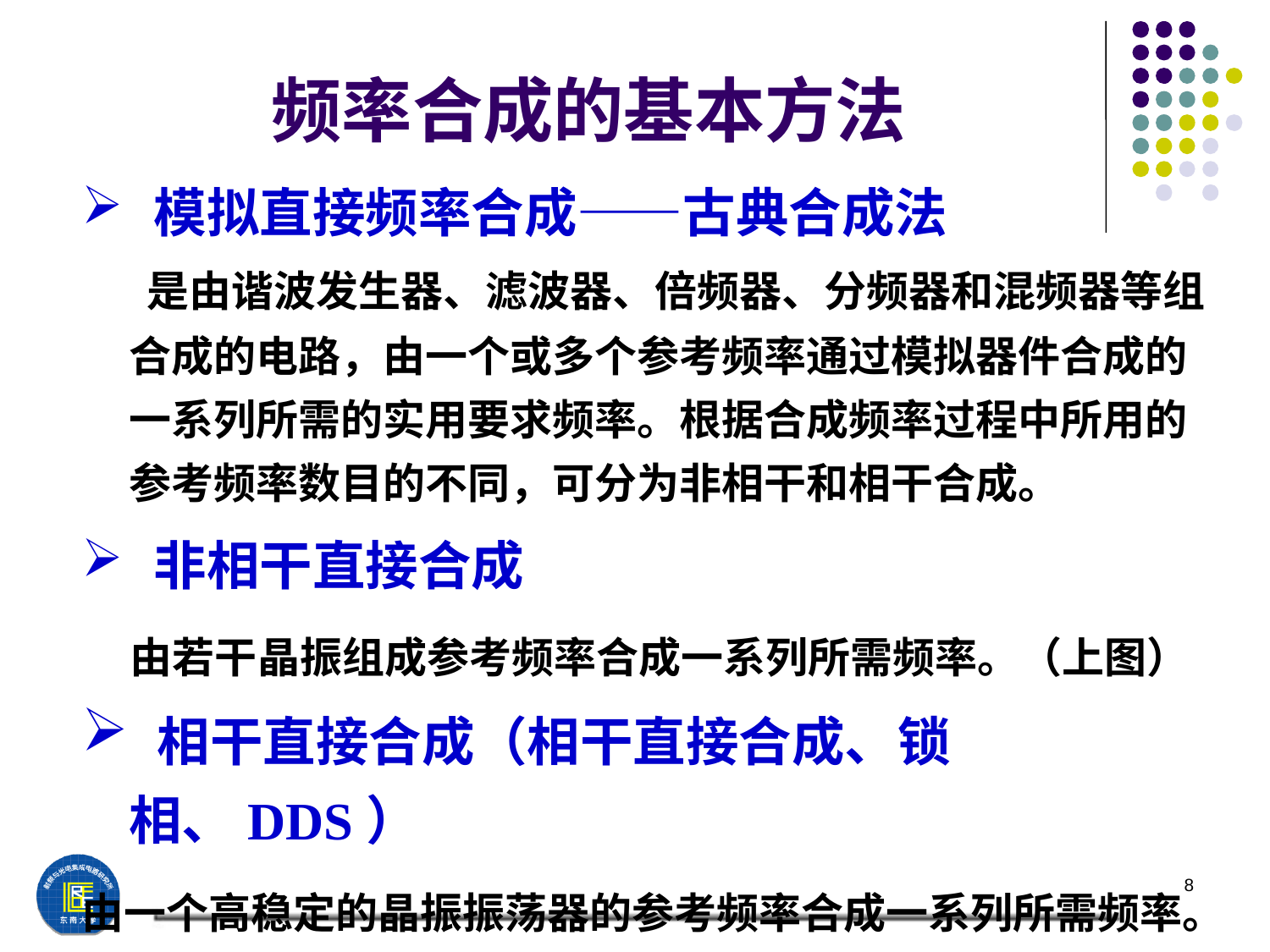

# 频率合成的基本方法
 模拟直接频率合成——古典合成法
　 是由谐波发生器、滤波器、倍频器、分频器和混频器等组合成的电路，由一个或多个参考频率通过模拟器件合成的一系列所需的实用要求频率。根据合成频率过程中所用的参考频率数目的不同，可分为非相干和相干合成。
 非相干直接合成
   由若干晶振组成参考频率合成一系列所需频率。（上图）
 相干直接合成（相干直接合成、锁相、DDS）
由一个高稳定的晶振振荡器的参考频率合成一系列所需频率。

8